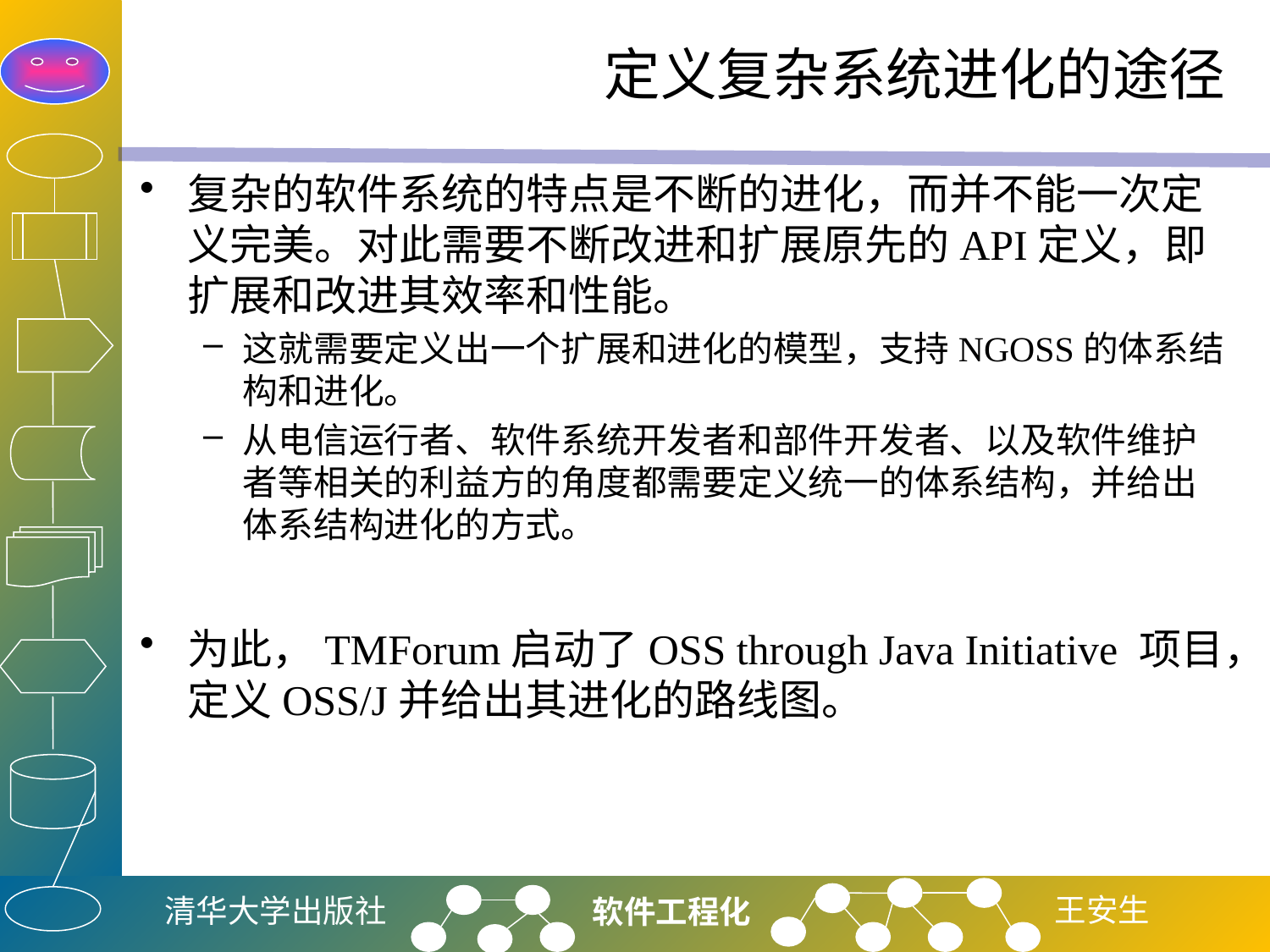

# 定义复杂系统进化的途径
复杂的软件系统的特点是不断的进化，而并不能一次定义完美。对此需要不断改进和扩展原先的API定义，即扩展和改进其效率和性能。
这就需要定义出一个扩展和进化的模型，支持NGOSS的体系结构和进化。
从电信运行者、软件系统开发者和部件开发者、以及软件维护者等相关的利益方的角度都需要定义统一的体系结构，并给出体系结构进化的方式。

为此，TMForum启动了OSS through Java Initiative 项目，定义OSS/J并给出其进化的路线图。